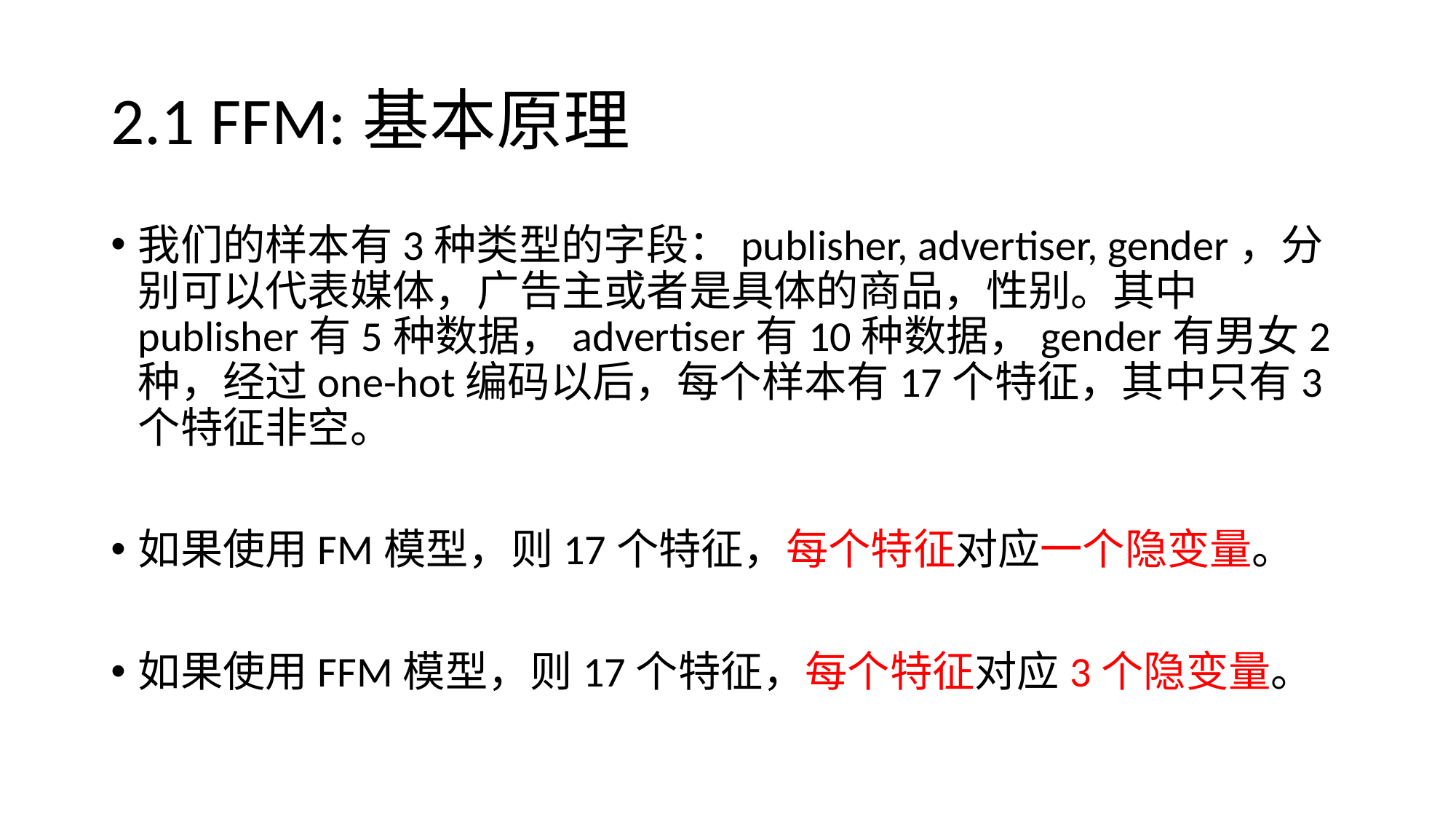

# 2.1 FFM:基本原理
我们的样本有3种类型的字段：publisher, advertiser, gender，分别可以代表媒体，广告主或者是具体的商品，性别。其中publisher有5种数据，advertiser有10种数据，gender有男女2种，经过one-hot编码以后，每个样本有17个特征，其中只有3个特征非空。

如果使用FM模型，则17个特征，每个特征对应一个隐变量。

如果使用FFM模型，则17个特征，每个特征对应3个隐变量。